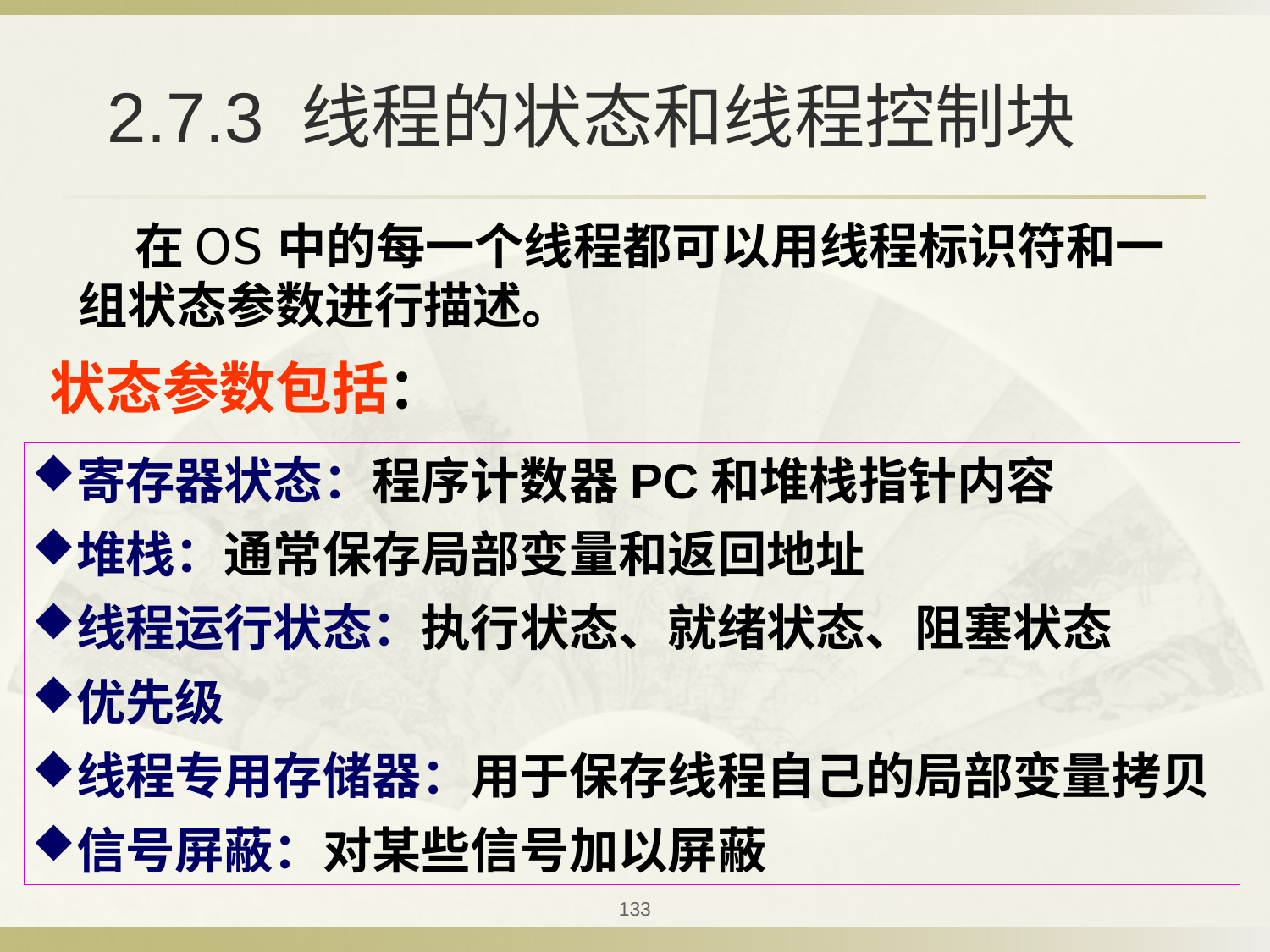

2.7.3 线程的状态和线程控制块
    在OS中的每一个线程都可以用线程标识符和一组状态参数进行描述。
状态参数包括：
寄存器状态：程序计数器PC和堆栈指针内容
堆栈：通常保存局部变量和返回地址
线程运行状态：执行状态、就绪状态、阻塞状态
优先级
线程专用存储器：用于保存线程自己的局部变量拷贝
信号屏蔽：对某些信号加以屏蔽
133